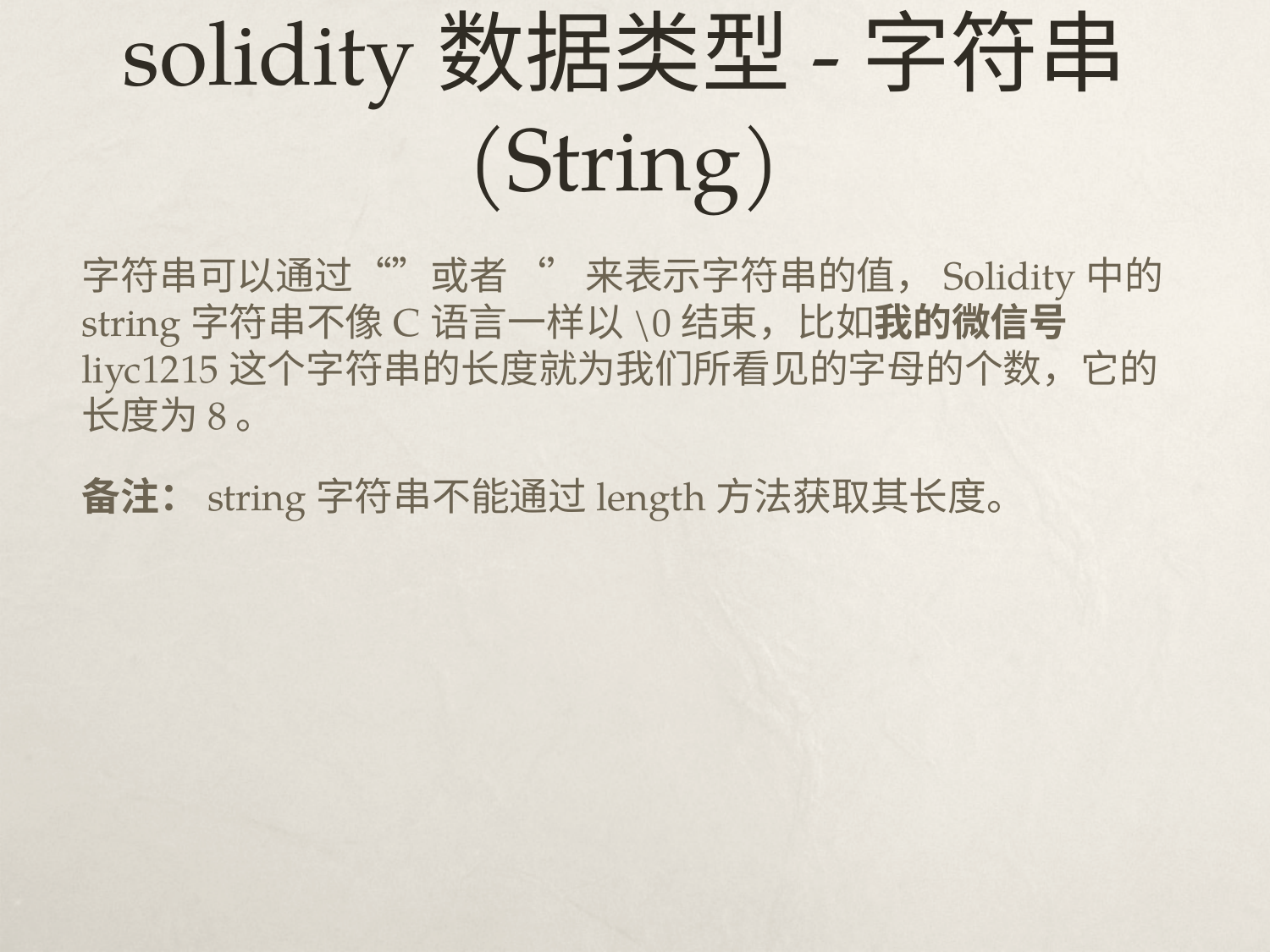

# solidity数据类型-字符串(String)
字符串可以通过“”或者‘’来表示字符串的值，Solidity中的string字符串不像C语言一样以\0结束，比如我的微信号liyc1215这个字符串的长度就为我们所看见的字母的个数，它的长度为8。
备注：string字符串不能通过length方法获取其长度。